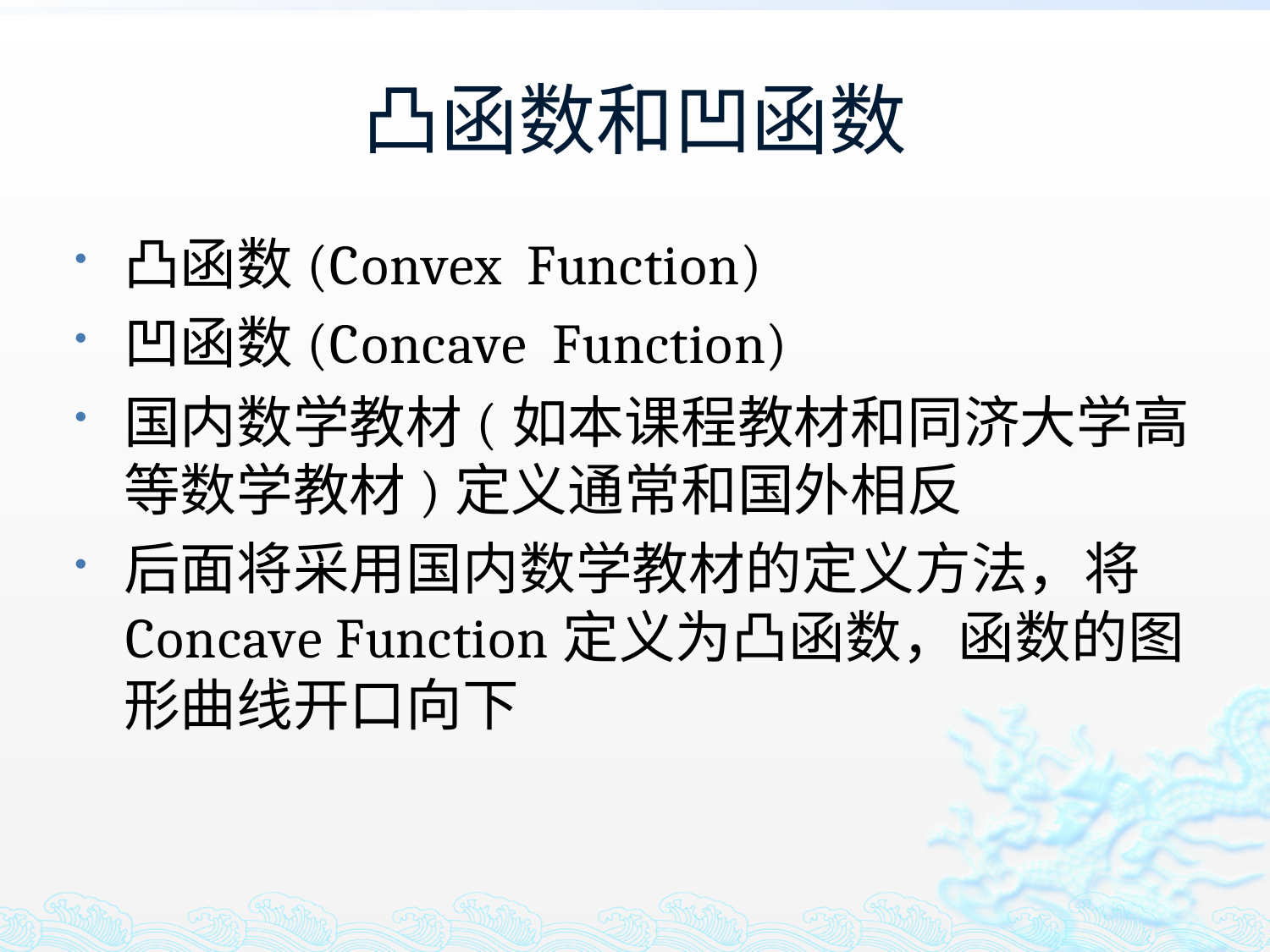

# 凸函数和凹函数
凸函数(Convex  Function)
凹函数(Concave  Function)
国内数学教材(如本课程教材和同济大学高等数学教材)定义通常和国外相反
后面将采用国内数学教材的定义方法，将Concave Function定义为凸函数，函数的图形曲线开口向下